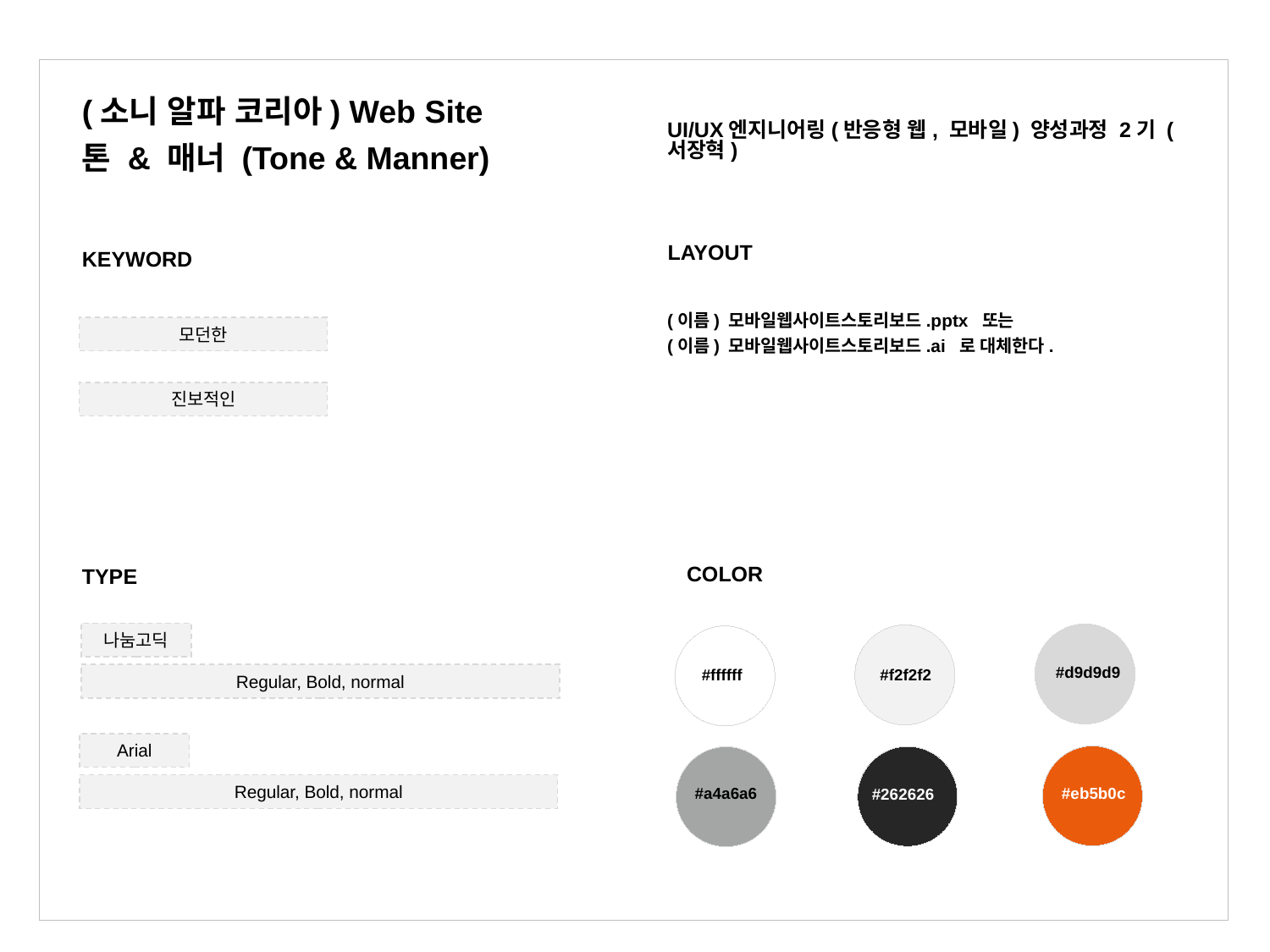

(소니 알파 코리아) Web Site
톤 & 매너 (Tone & Manner)
UI/UX엔지니어링(반응형 웹, 모바일) 양성과정 2기 (서장혁)
LAYOUT
KEYWORD
(이름) 모바일웹사이트스토리보드.pptx  또는
(이름) 모바일웹사이트스토리보드.ai  로 대체한다.
모던한
진보적인
COLOR
TYPE
나눔고딕

#d9d9d9
#ffffff
#f2f2f2
Regular, Bold, normal
Arial

Regular, Bold, normal
#a4a6a6
#eb5b0c
#262626